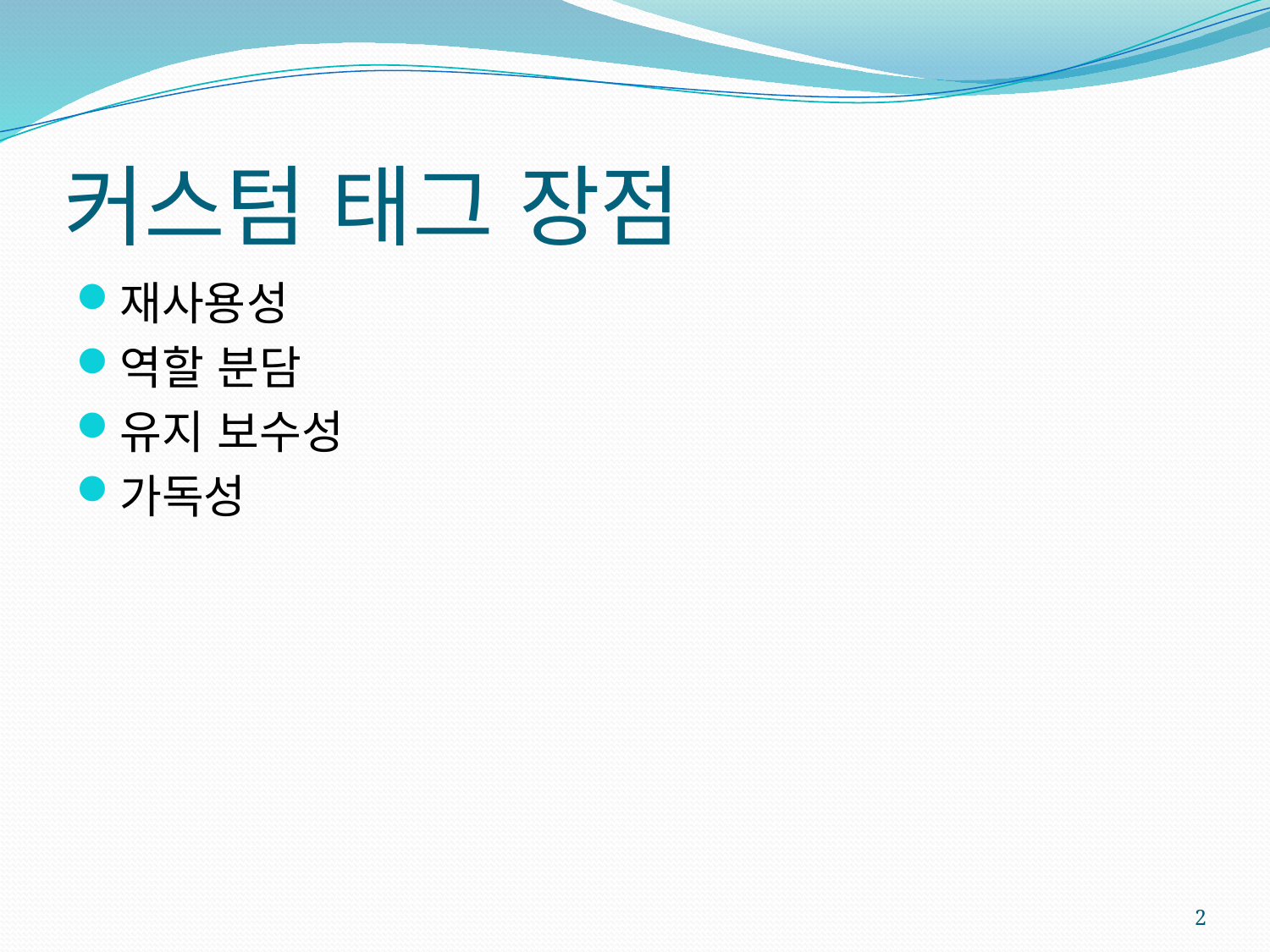

# 커스텀 태그 장점
재사용성
역할 분담
유지 보수성
가독성
2